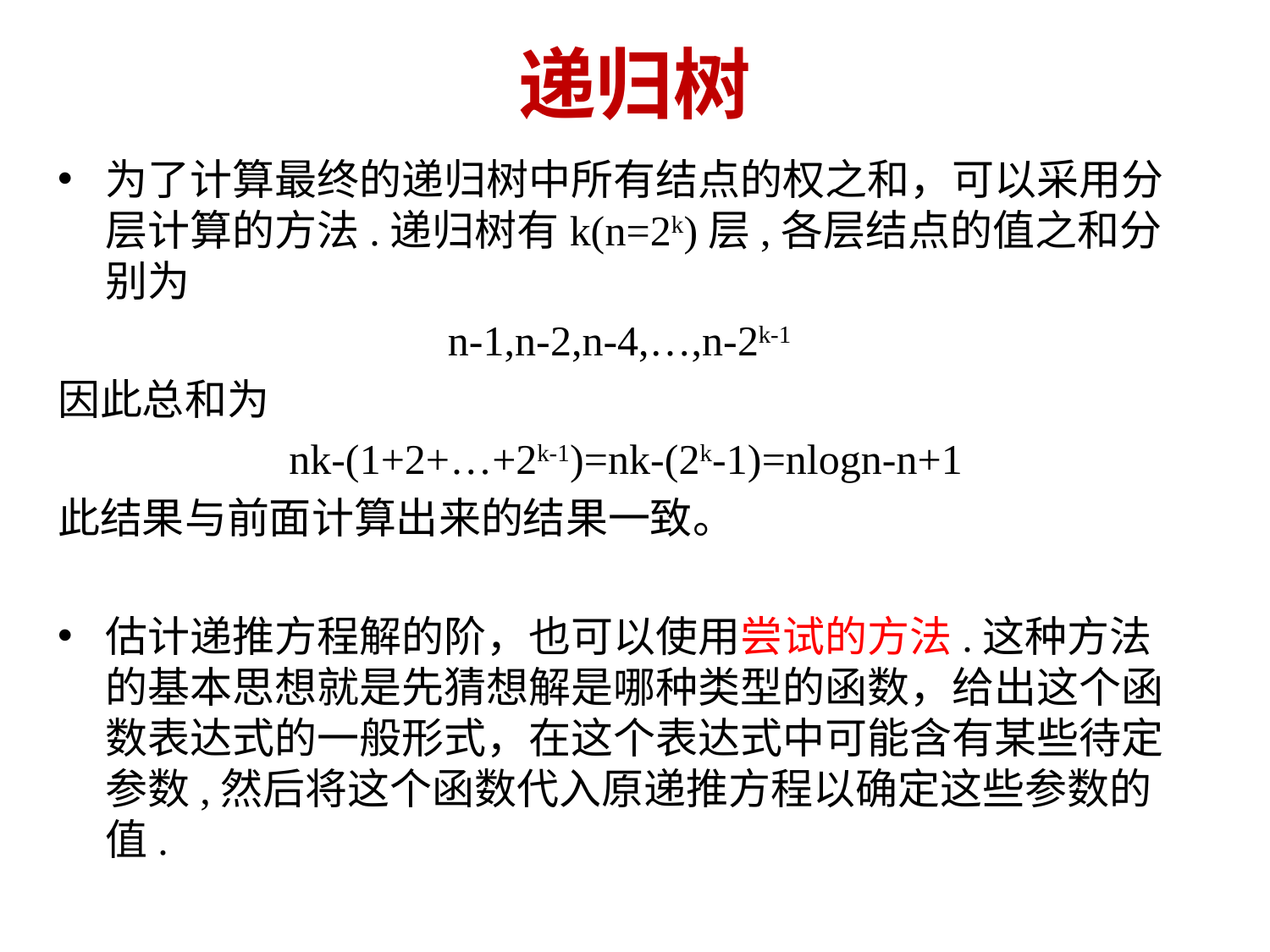

# 递归树
为了计算最终的递归树中所有结点的权之和，可以采用分层计算的方法.递归树有k(n=2k)层,各层结点的值之和分别为
n-1,n-2,n-4,…,n-2k-1
因此总和为
nk-(1+2+…+2k-1)=nk-(2k-1)=nlogn-n+1
此结果与前面计算出来的结果一致。

估计递推方程解的阶，也可以使用尝试的方法.这种方法的基本思想就是先猜想解是哪种类型的函数，给出这个函数表达式的一般形式，在这个表达式中可能含有某些待定参数,然后将这个函数代入原递推方程以确定这些参数的值.